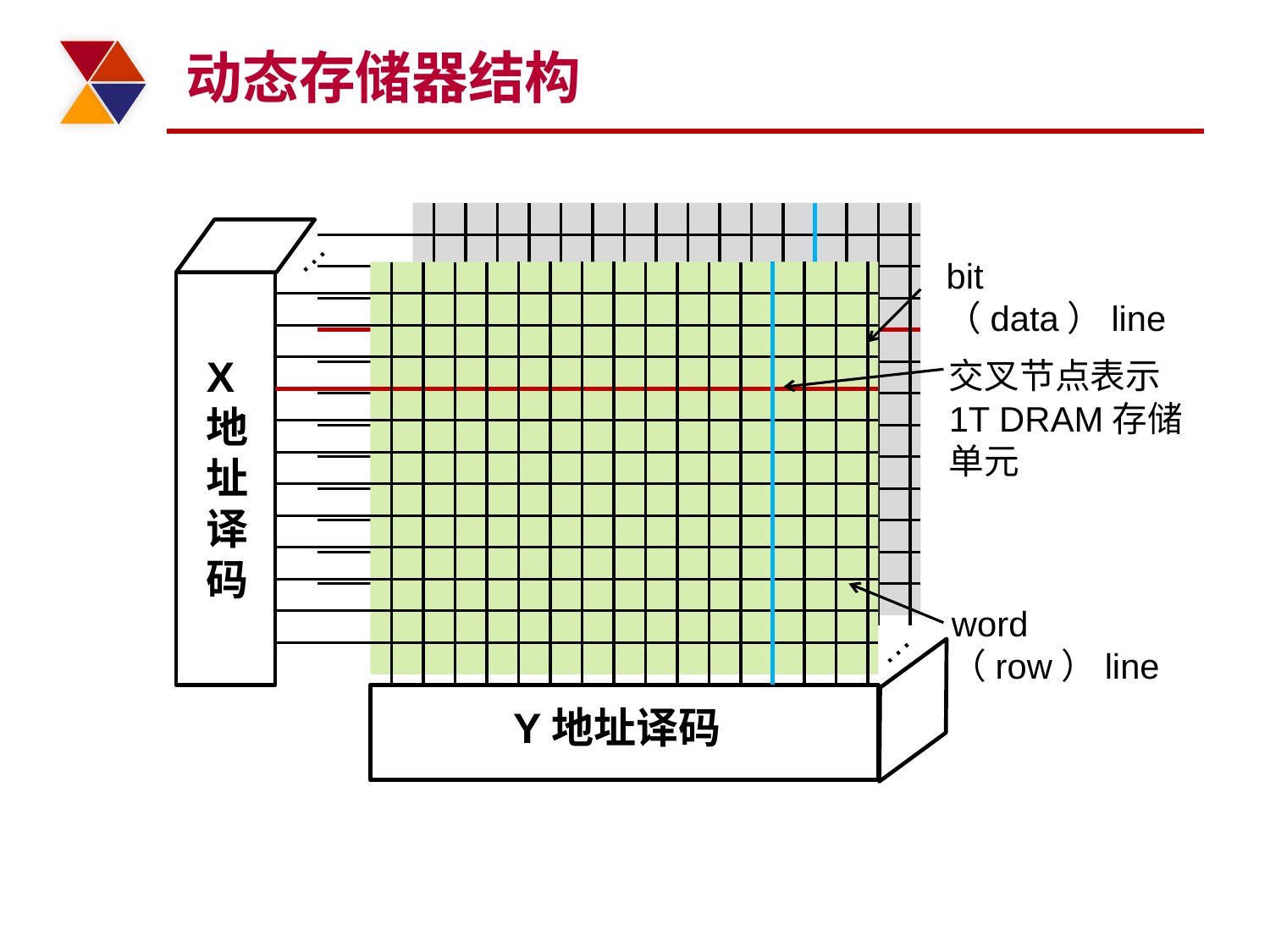

# 动态存储器结构

…

bit （data）line

X地址译码
交叉节点表示1T DRAM存储单元
word （row）line
…

Y地址译码